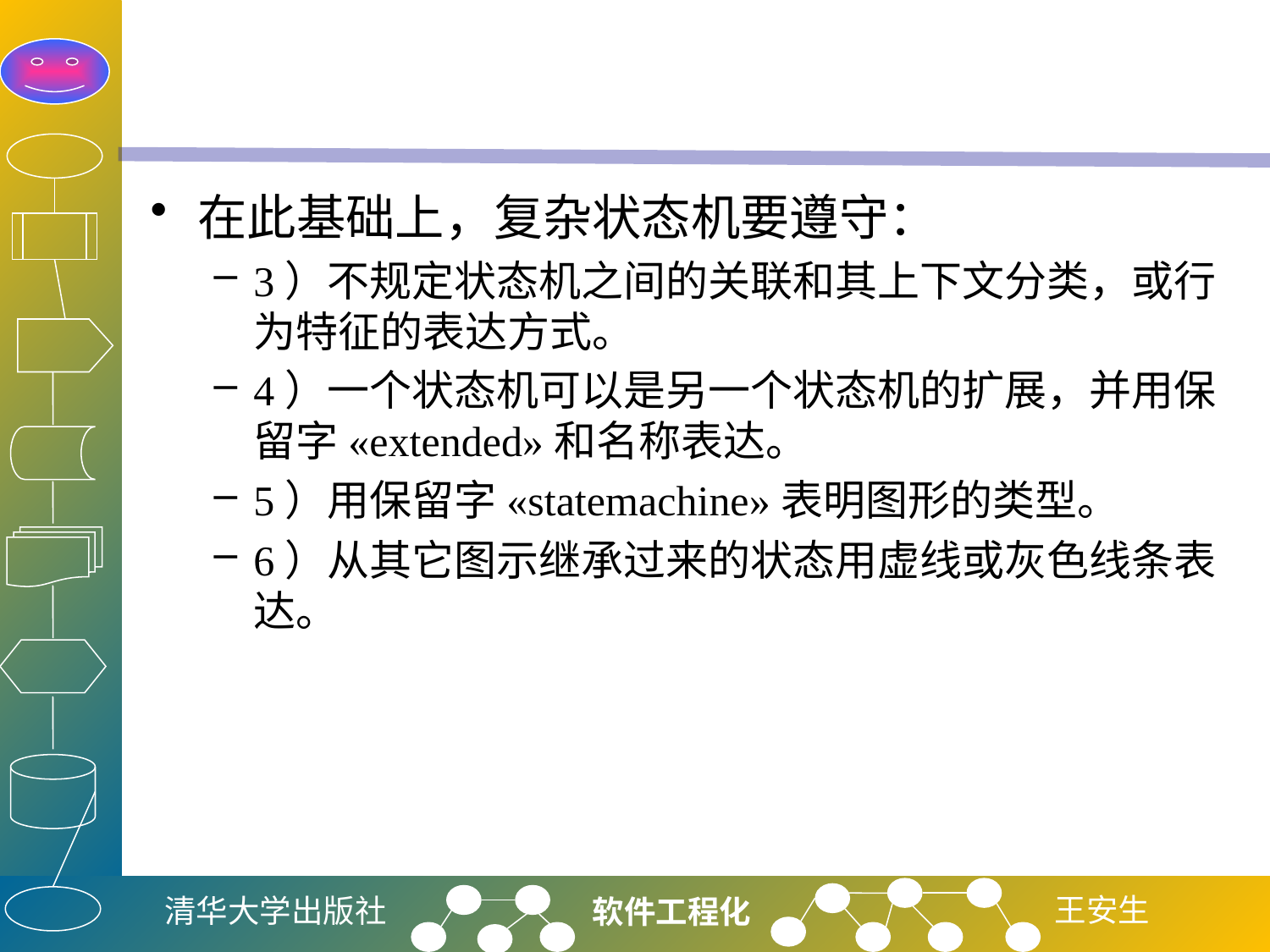

#
在此基础上，复杂状态机要遵守：
3）不规定状态机之间的关联和其上下文分类，或行为特征的表达方式。
4）一个状态机可以是另一个状态机的扩展，并用保留字«extended»和名称表达。
5）用保留字«statemachine»表明图形的类型。
6）从其它图示继承过来的状态用虚线或灰色线条表达。